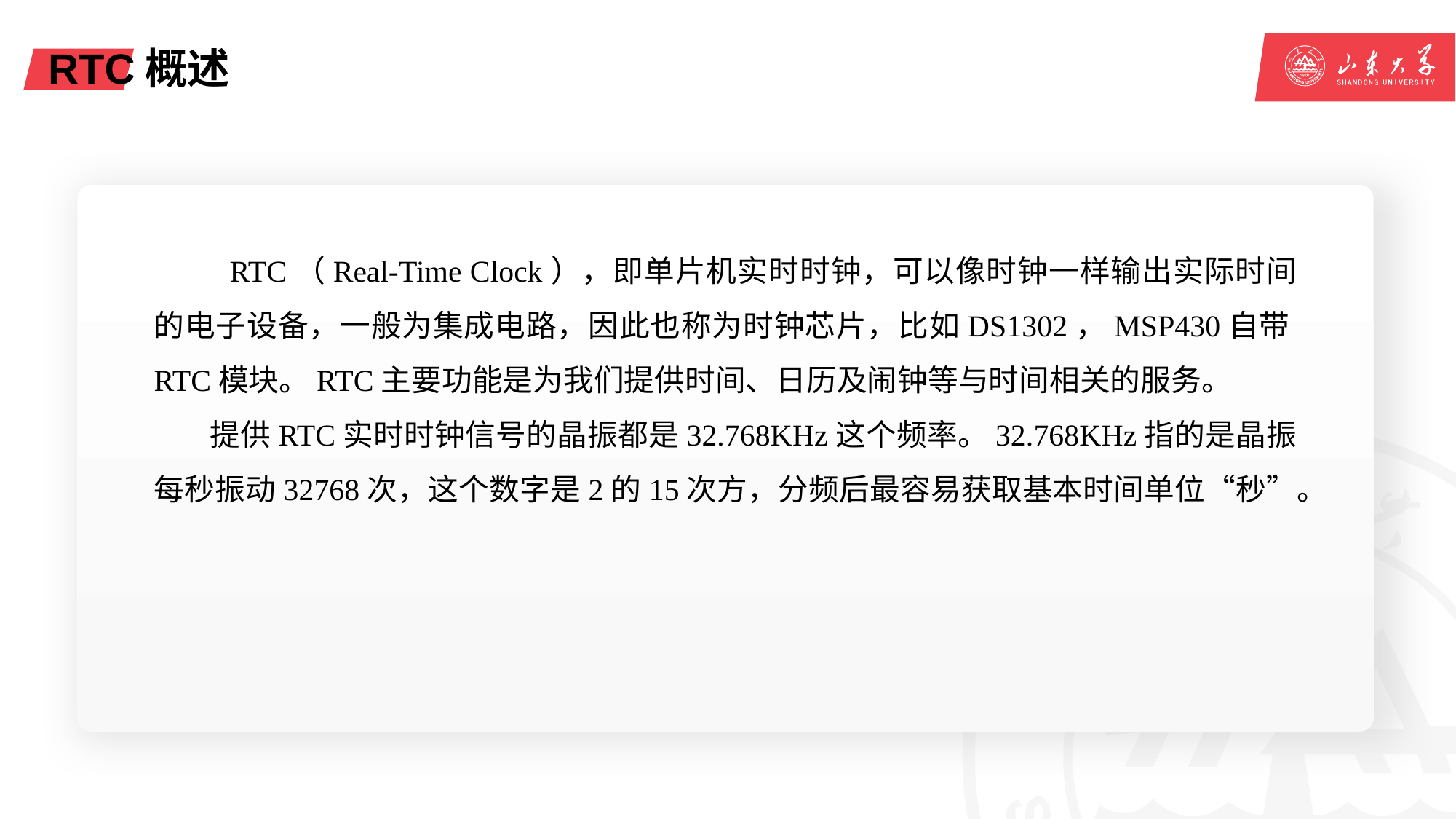

# RTC概述

         RTC（Real-Time Clock），即单片机实时时钟，可以像时钟一样输出实际时间的电子设备，一般为集成电路，因此也称为时钟芯片，比如DS1302，MSP430自带RTC模块。RTC主要功能是为我们提供时间、日历及闹钟等与时间相关的服务。
       提供RTC实时时钟信号的晶振都是32.768KHz这个频率。32.768KHz指的是晶振每秒振动32768次，这个数字是2的15次方，分频后最容易获取基本时间单位“秒”。